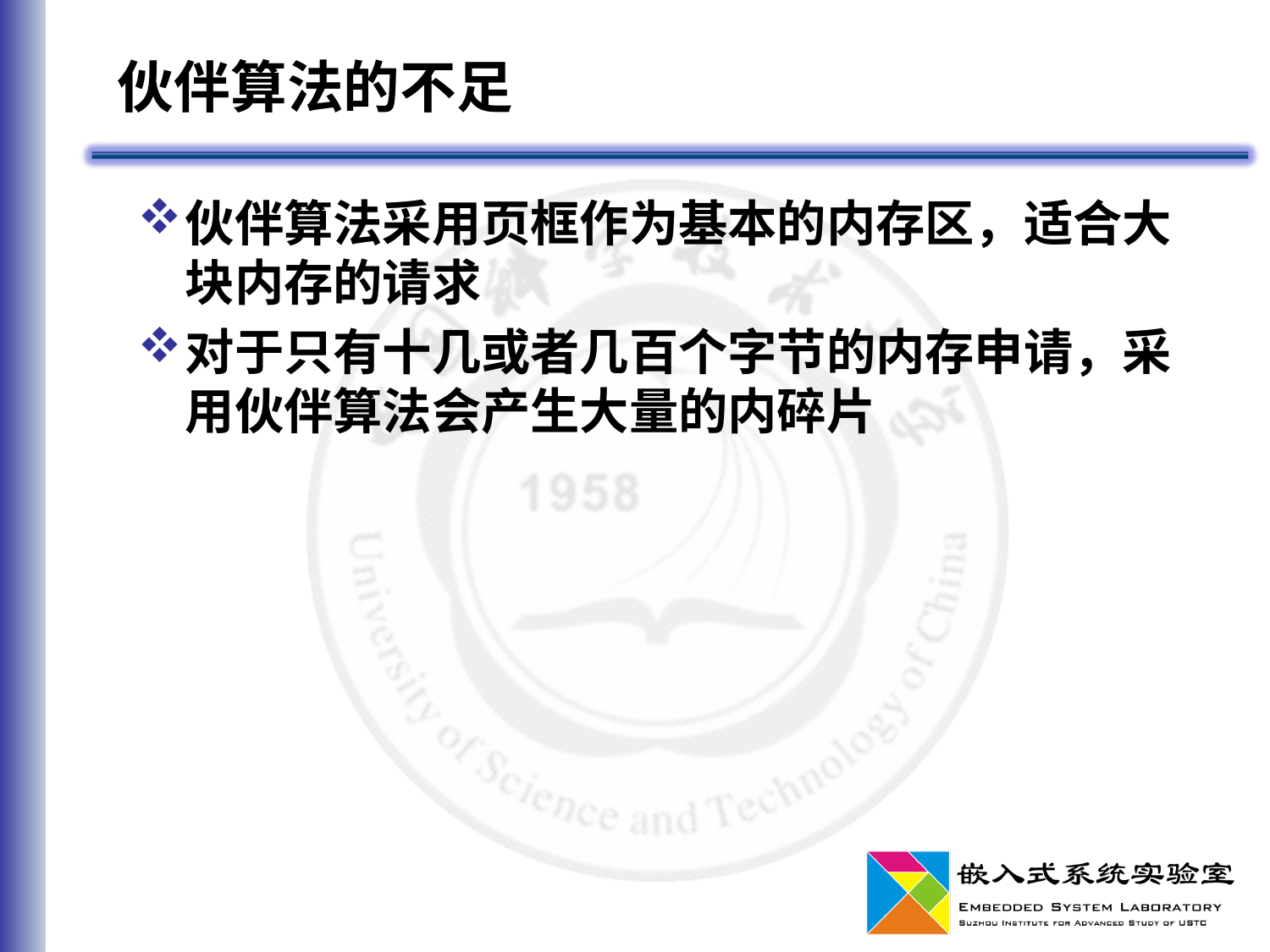

# 伙伴算法的不足
伙伴算法采用页框作为基本的内存区，适合大块内存的请求
对于只有十几或者几百个字节的内存申请，采用伙伴算法会产生大量的内碎片